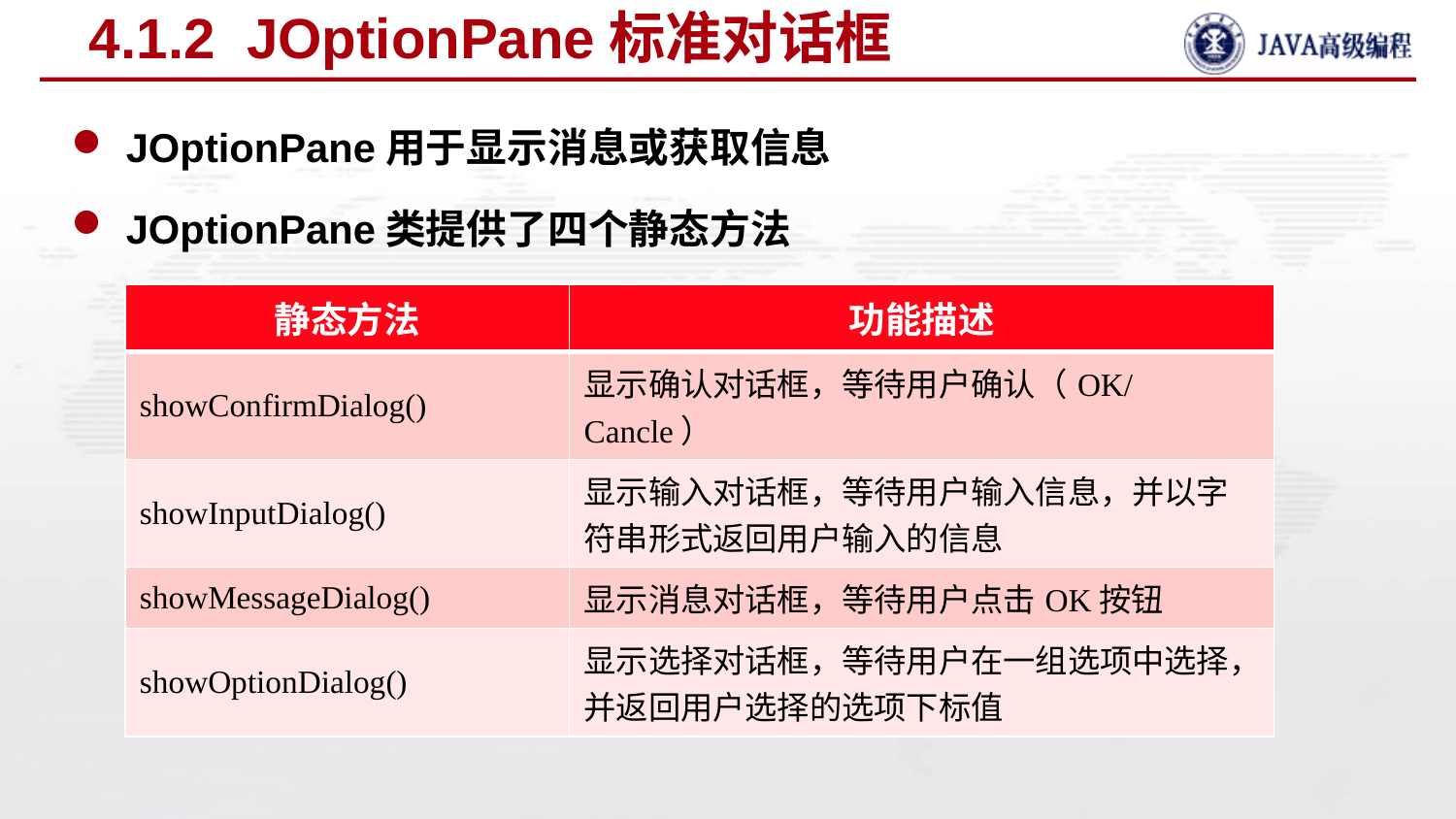

# 4.1.2  JOptionPane标准对话框
JOptionPane用于显示消息或获取信息
JOptionPane类提供了四个静态方法

| 静态方法 | 功能描述 |
| --- | --- |
| showConfirmDialog() | 显示确认对话框，等待用户确认（OK/Cancle） |
| showInputDialog() | 显示输入对话框，等待用户输入信息，并以字符串形式返回用户输入的信息 |
| showMessageDialog() | 显示消息对话框，等待用户点击OK按钮 |
| showOptionDialog() | 显示选择对话框，等待用户在一组选项中选择，并返回用户选择的选项下标值 |